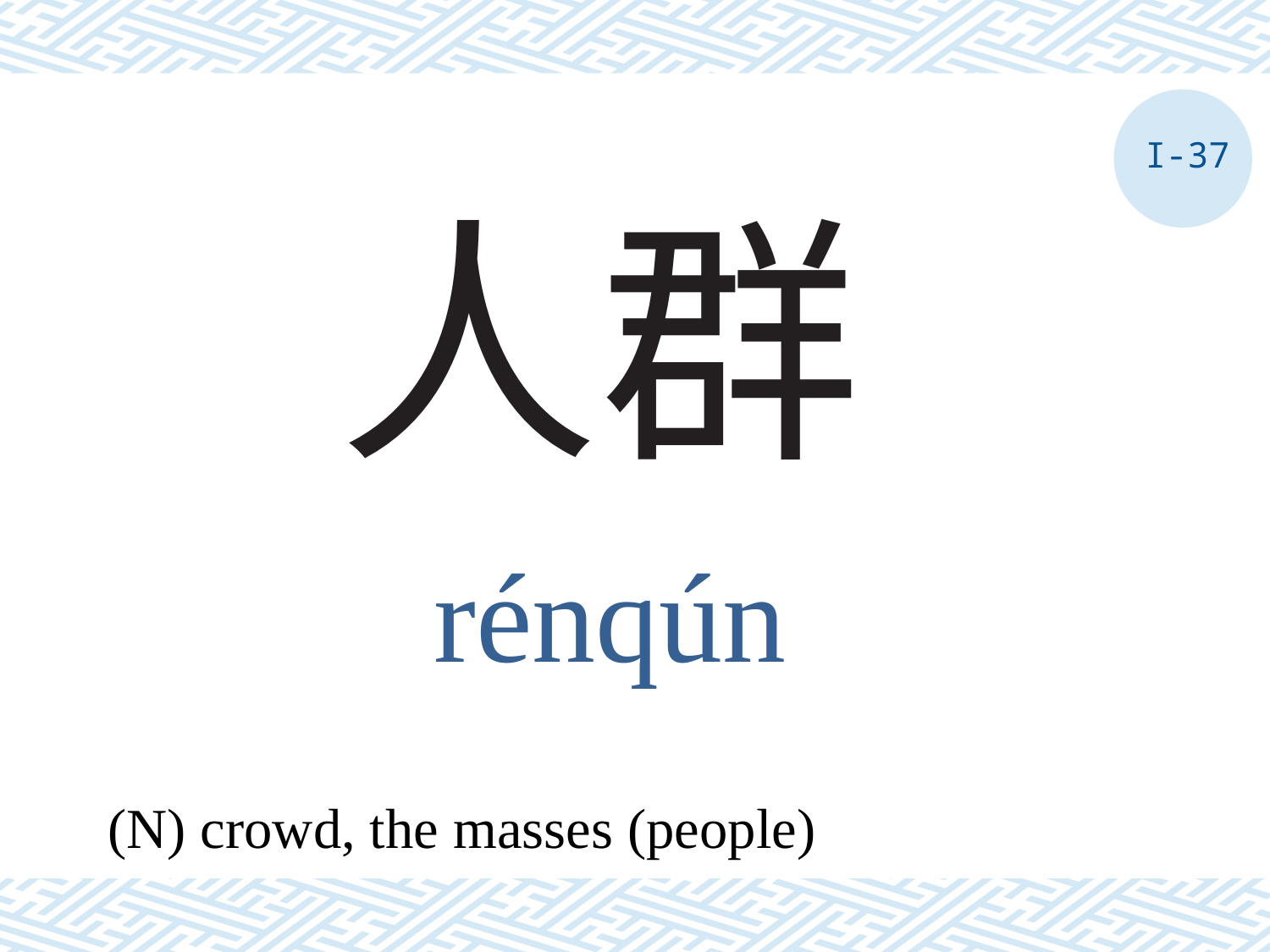

I-37

# 人群
rénqún
(N) crowd, the masses (people)